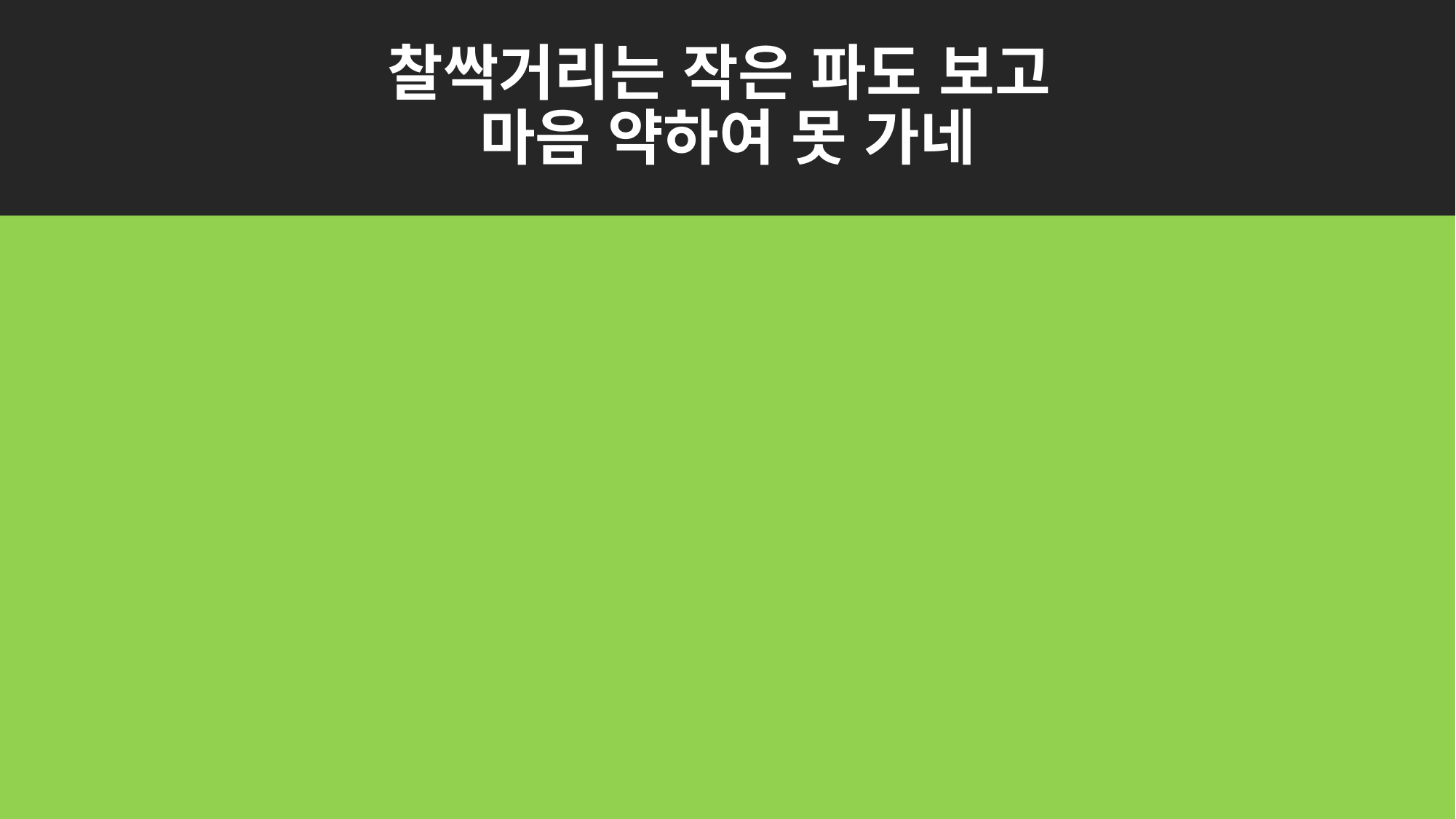

# 찰싹거리는 작은 파도 보고 마음 약하여 못 가네